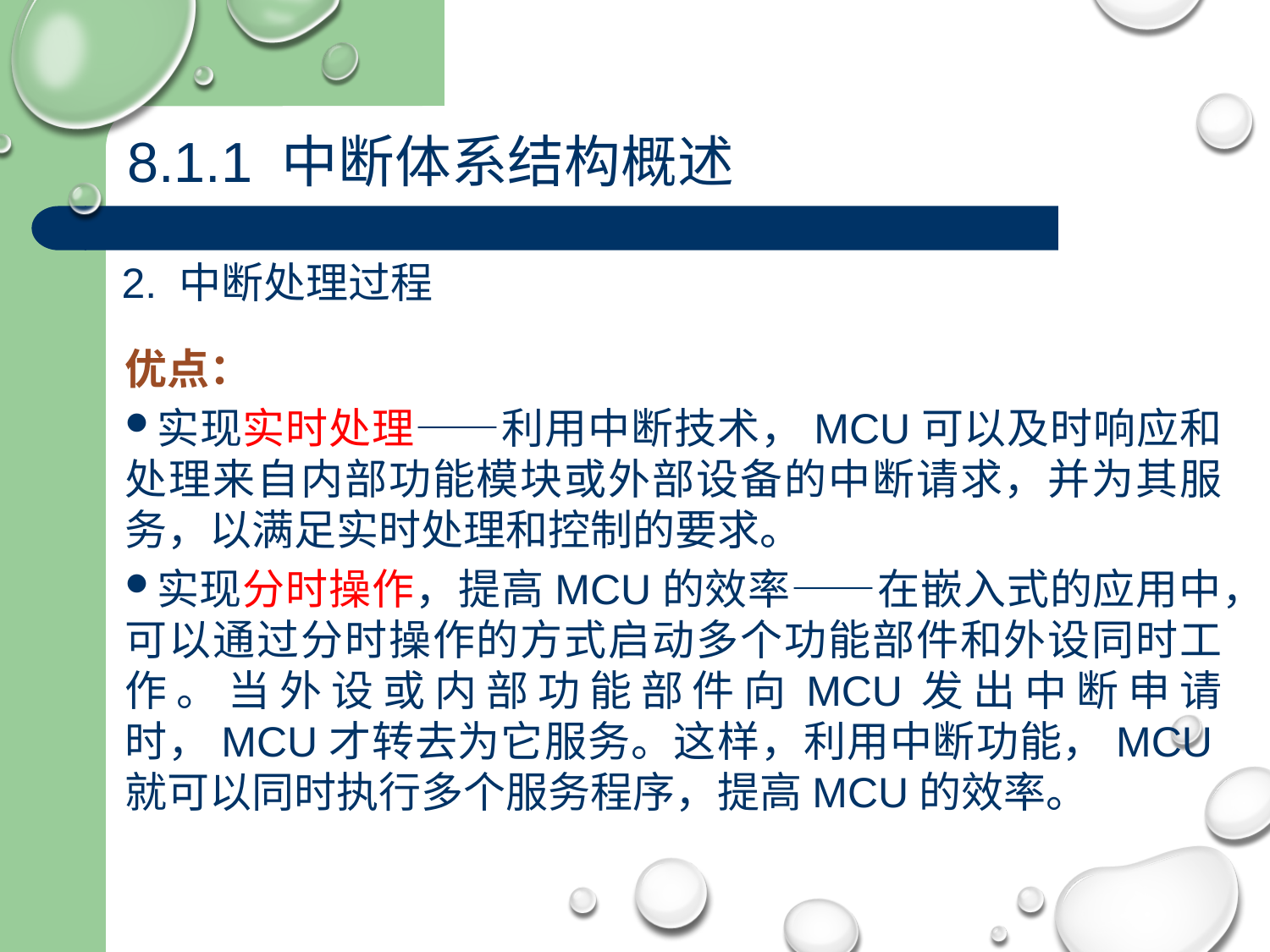

8.1.1 中断体系结构概述
2. 中断处理过程
优点：
实现实时处理——利用中断技术，MCU可以及时响应和处理来自内部功能模块或外部设备的中断请求，并为其服务，以满足实时处理和控制的要求。
实现分时操作，提高MCU的效率——在嵌入式的应用中，可以通过分时操作的方式启动多个功能部件和外设同时工作。当外设或内部功能部件向MCU发出中断申请时，MCU才转去为它服务。这样，利用中断功能，MCU就可以同时执行多个服务程序，提高MCU的效率。